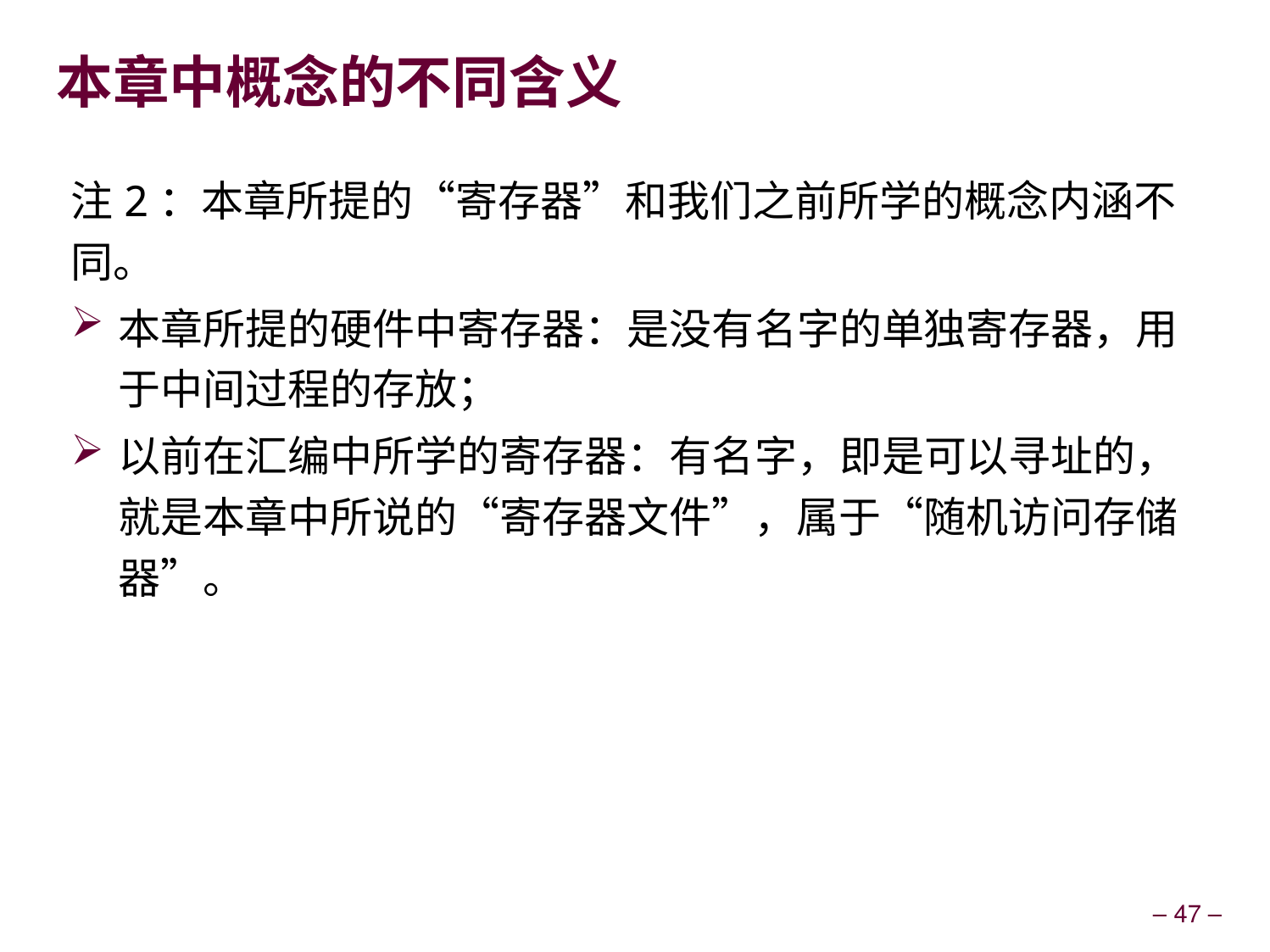

# 本章中概念的不同含义
注2：本章所提的“寄存器”和我们之前所学的概念内涵不同。
本章所提的硬件中寄存器：是没有名字的单独寄存器，用于中间过程的存放；
以前在汇编中所学的寄存器：有名字，即是可以寻址的，就是本章中所说的“寄存器文件”，属于“随机访问存储器”。